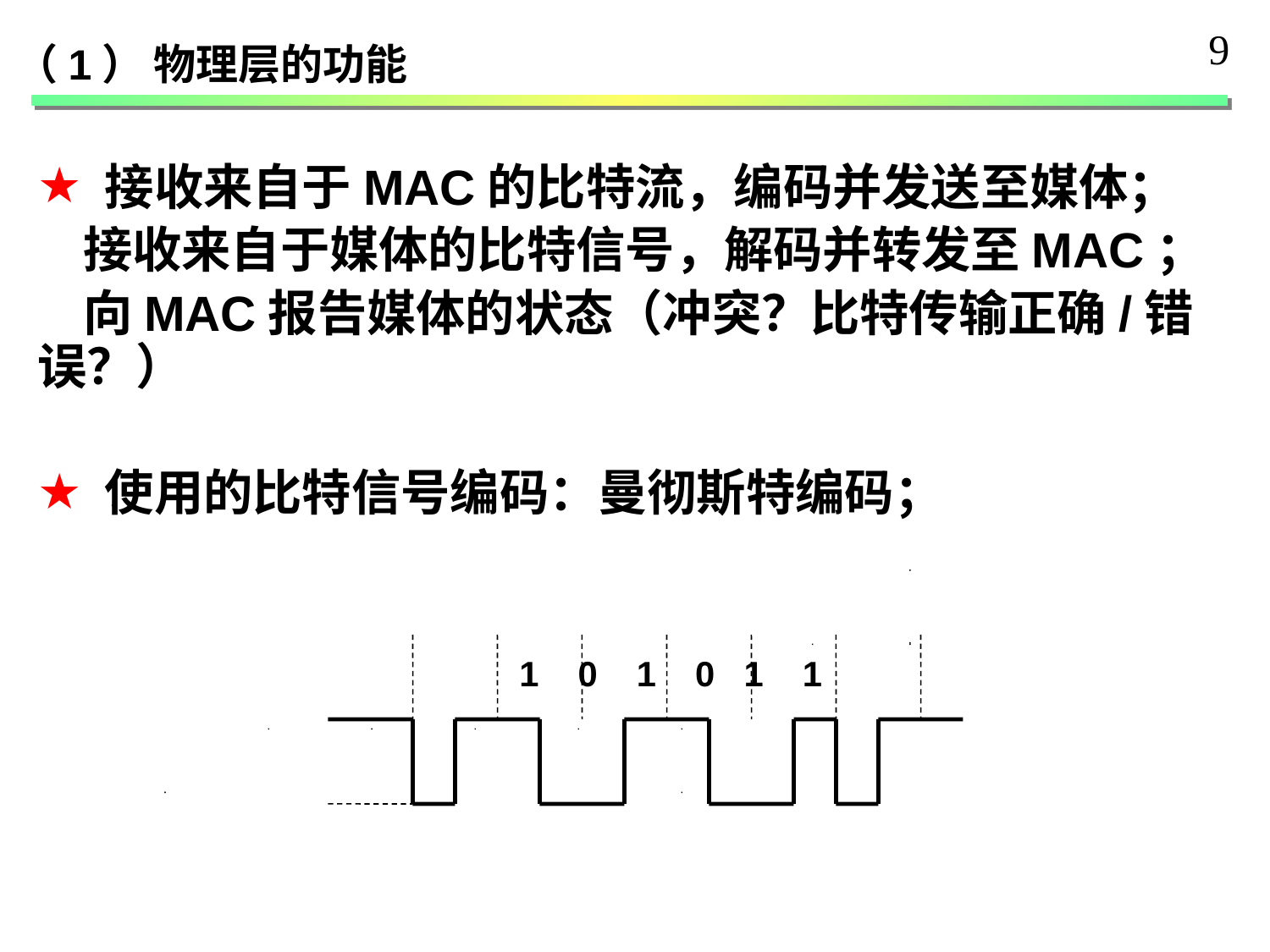

9
（1） 物理层的功能

 接收来自于MAC的比特流，编码并发送至媒体；
   接收来自于媒体的比特信号，解码并转发至MAC；
   向MAC报告媒体的状态（冲突？比特传输正确/错误？）

 使用的比特信号编码：曼彻斯特编码；

1    0    1    0   1    1